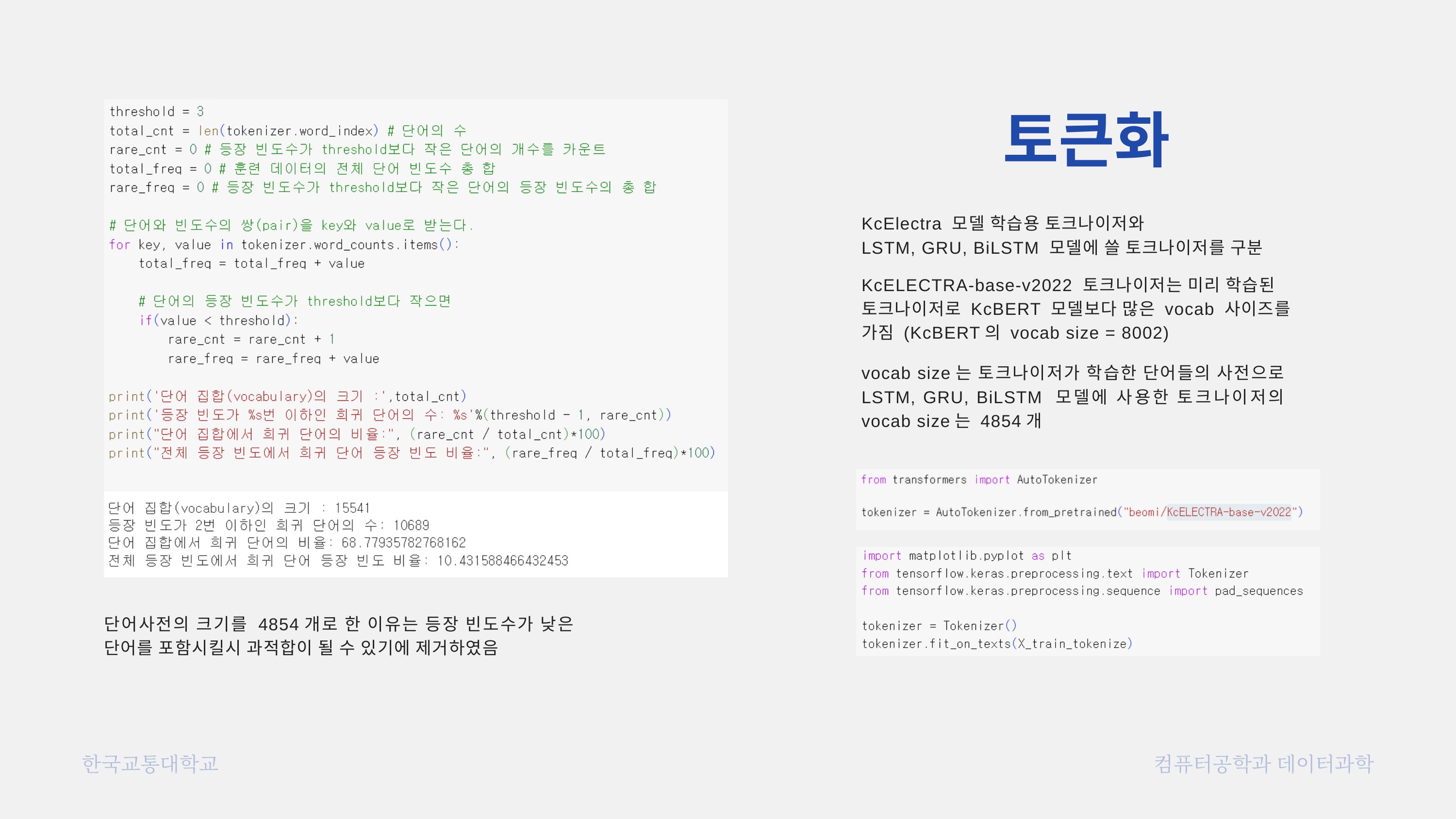

토큰화

KcElectra 모델 학습용 토크나이저와
LSTM, GRU, BiLSTM 모델에 쓸 토크나이저를 구분
KcELECTRA-base-v2022 토크나이저는 미리 학습된
토크나이저로 KcBERT 모델보다 많은 vocab 사이즈를 가짐 (KcBERT의 vocab size = 8002)
vocab size는 토크나이저가 학습한 단어들의 사전으로 LSTM, GRU, BiLSTM 모델에 사용한 토크나이저의 vocab size는 4854개

단어사전의 크기를 4854개로 한 이유는 등장 빈도수가 낮은 단어를 포함시킬시 과적합이 될 수 있기에 제거하였음
한국교통대학교
컴퓨터공학과 데이터과학